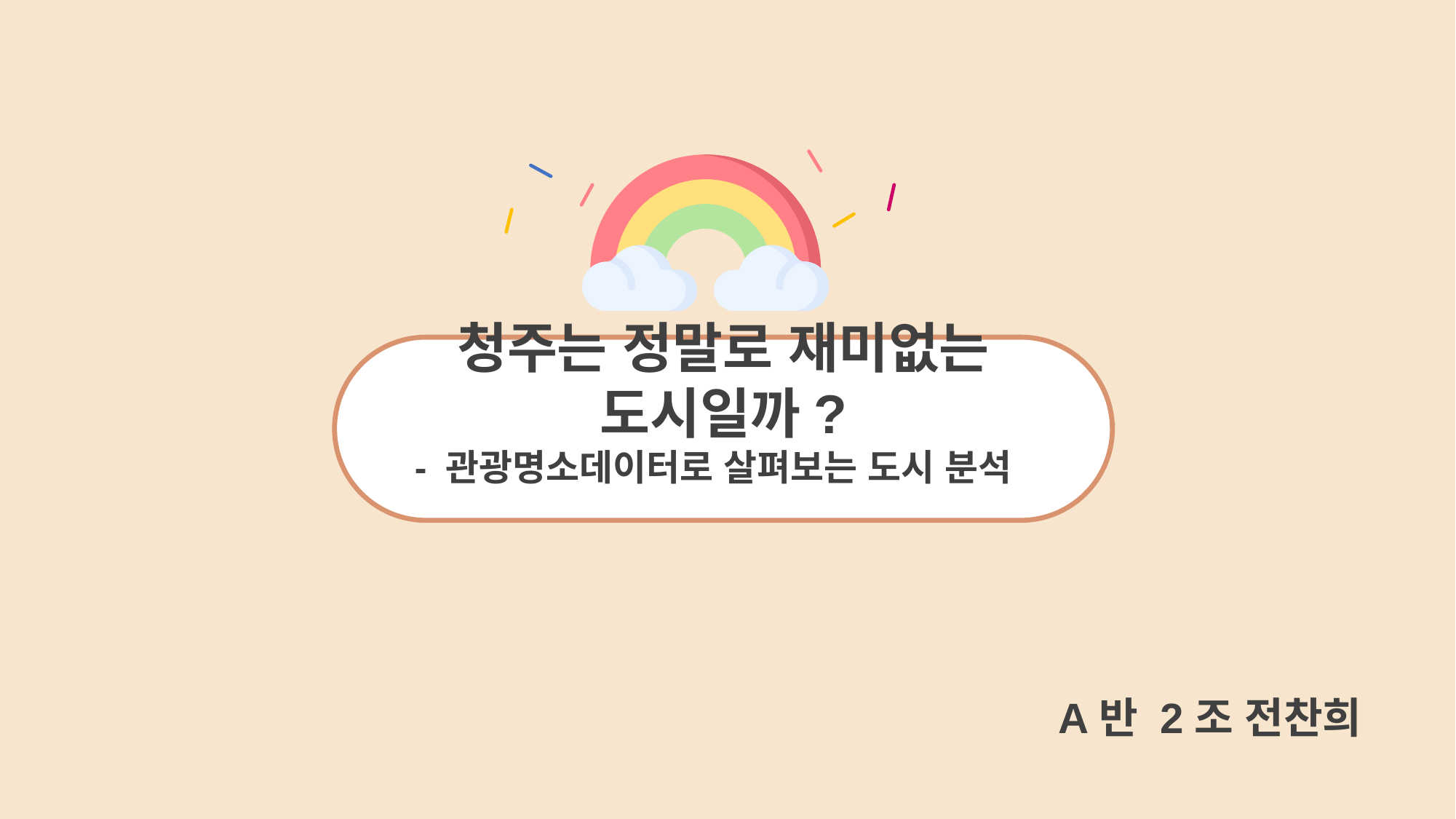

청주는 정말로 재미없는 도시일까?
- 관광명소데이터로 살펴보는 도시 분석
A반 2조 전찬희